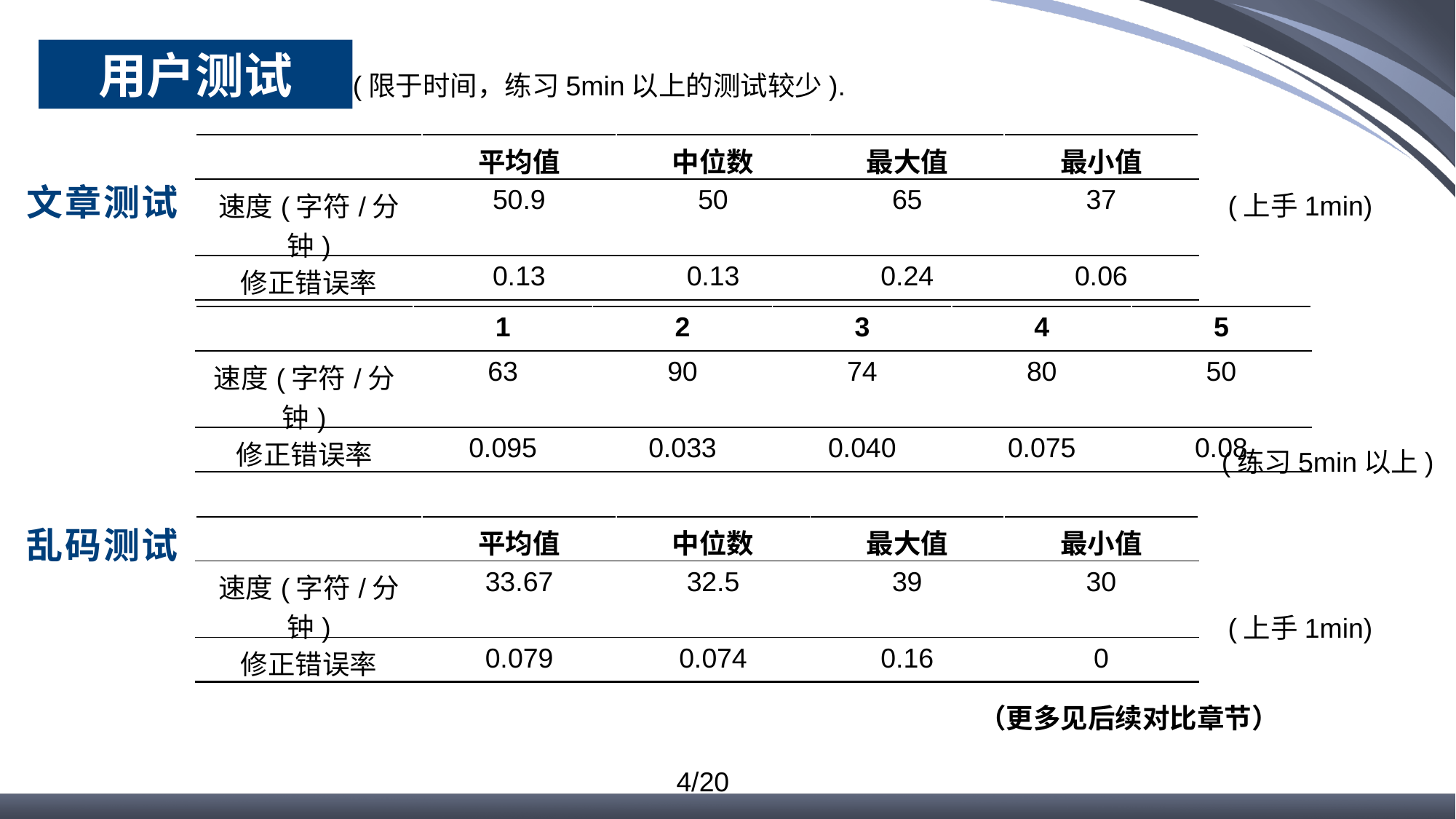

用户测试
(限于时间，练习5min以上的测试较少).
|  | 平均值 | 中位数 | 最大值 | 最小值 |
| --- | --- | --- | --- | --- |
| 速度(字符/分钟) | 50.9 | 50 | 65 | 37 |
| 修正错误率 | 0.13 | 0.13 | 0.24 | 0.06 |
文章测试
(上手1min)
|  | 1 | 2 | 3 | 4 | 5 |
| --- | --- | --- | --- | --- | --- |
| 速度(字符/分钟) | 63 | 90 | 74 | 80 | 50 |
| 修正错误率 | 0.095 | 0.033 | 0.040 | 0.075 | 0.08 |
(练习5min以上)
乱码测试
|  | 平均值 | 中位数 | 最大值 | 最小值 |
| --- | --- | --- | --- | --- |
| 速度(字符/分钟) | 33.67 | 32.5 | 39 | 30 |
| 修正错误率 | 0.079 | 0.074 | 0.16 | 0 |
(上手1min)
（更多见后续对比章节）
4/20